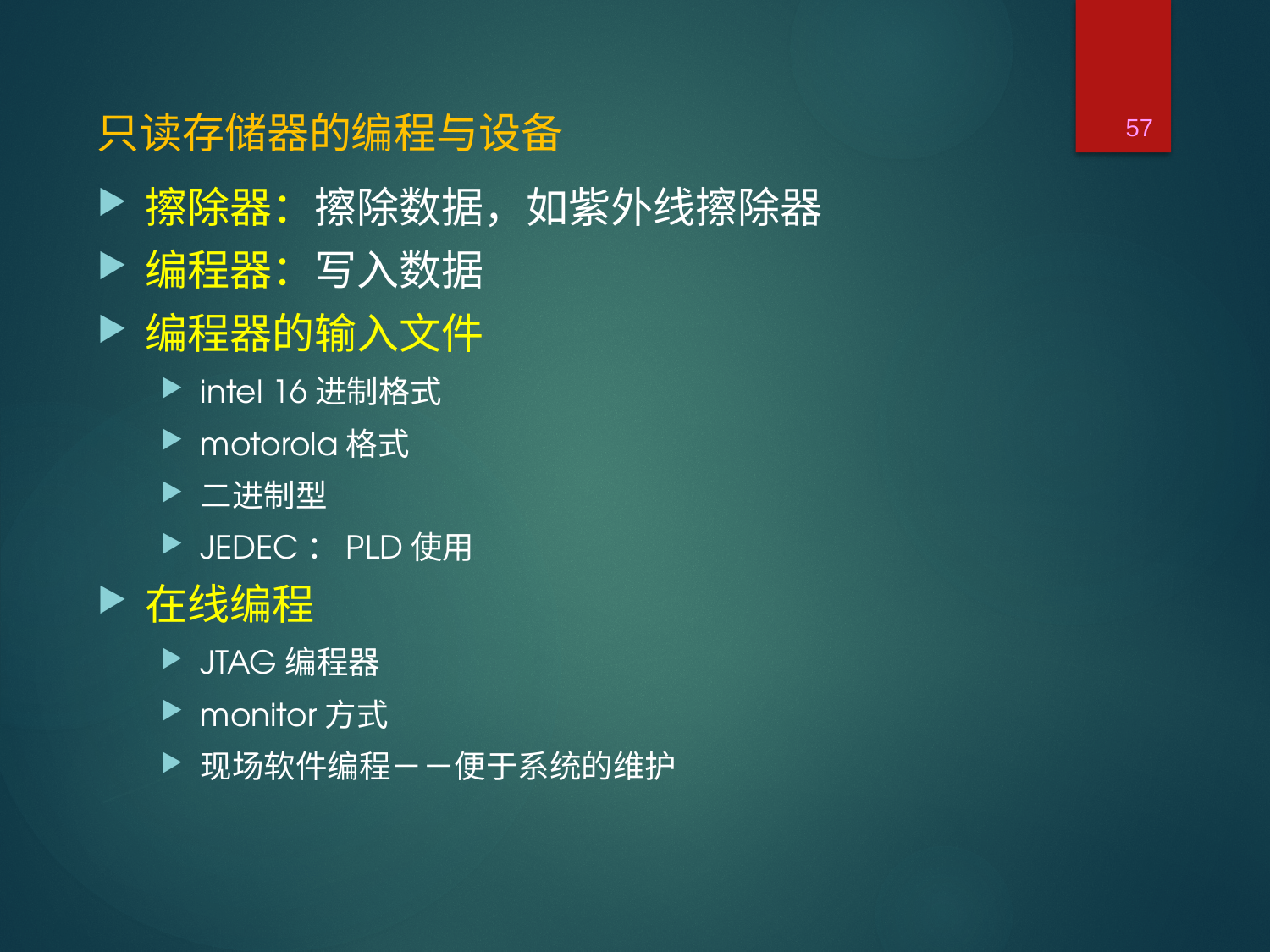

57
# 只读存储器的编程与设备
擦除器：擦除数据，如紫外线擦除器
编程器：写入数据
编程器的输入文件
intel 16进制格式
motorola格式
二进制型
JEDEC：PLD使用
在线编程
JTAG编程器
monitor方式
现场软件编程－－便于系统的维护